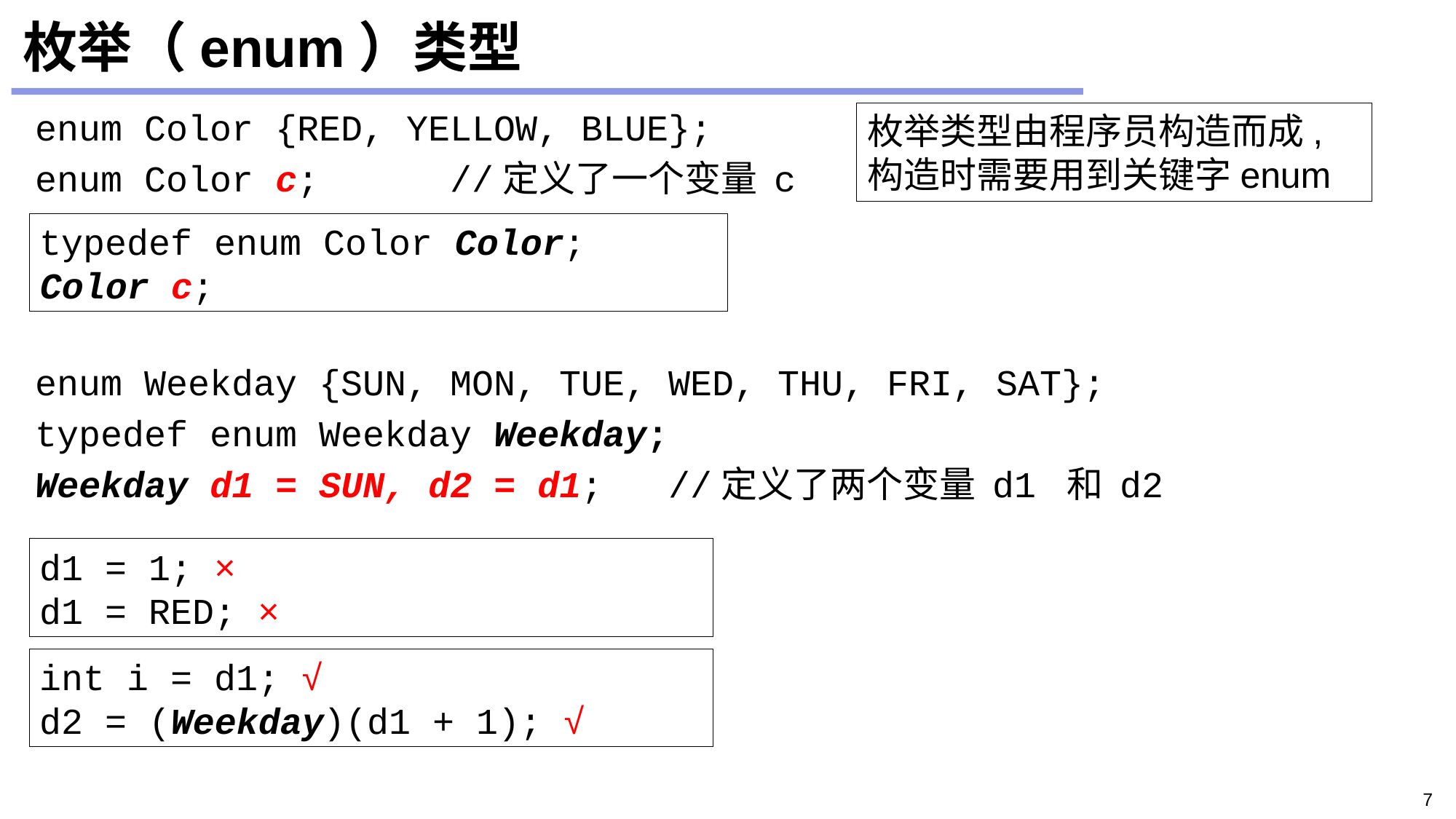

# 枚举（enum）类型
 enum Color {RED, YELLOW, BLUE};
 enum Color c; 	//定义了一个变量 c

 enum Weekday {SUN, MON, TUE, WED, THU, FRI, SAT};
 typedef enum Weekday Weekday;
 Weekday d1 = SUN, d2 = d1;	//定义了两个变量 d1 和 d2

枚举类型由程序员构造而成,
构造时需要用到关键字enum
typedef enum Color Color;
Color c;
d1 = 1; ×
d1 = RED; ×
int i = d1; √
d2 = (Weekday)(d1 + 1); √
7